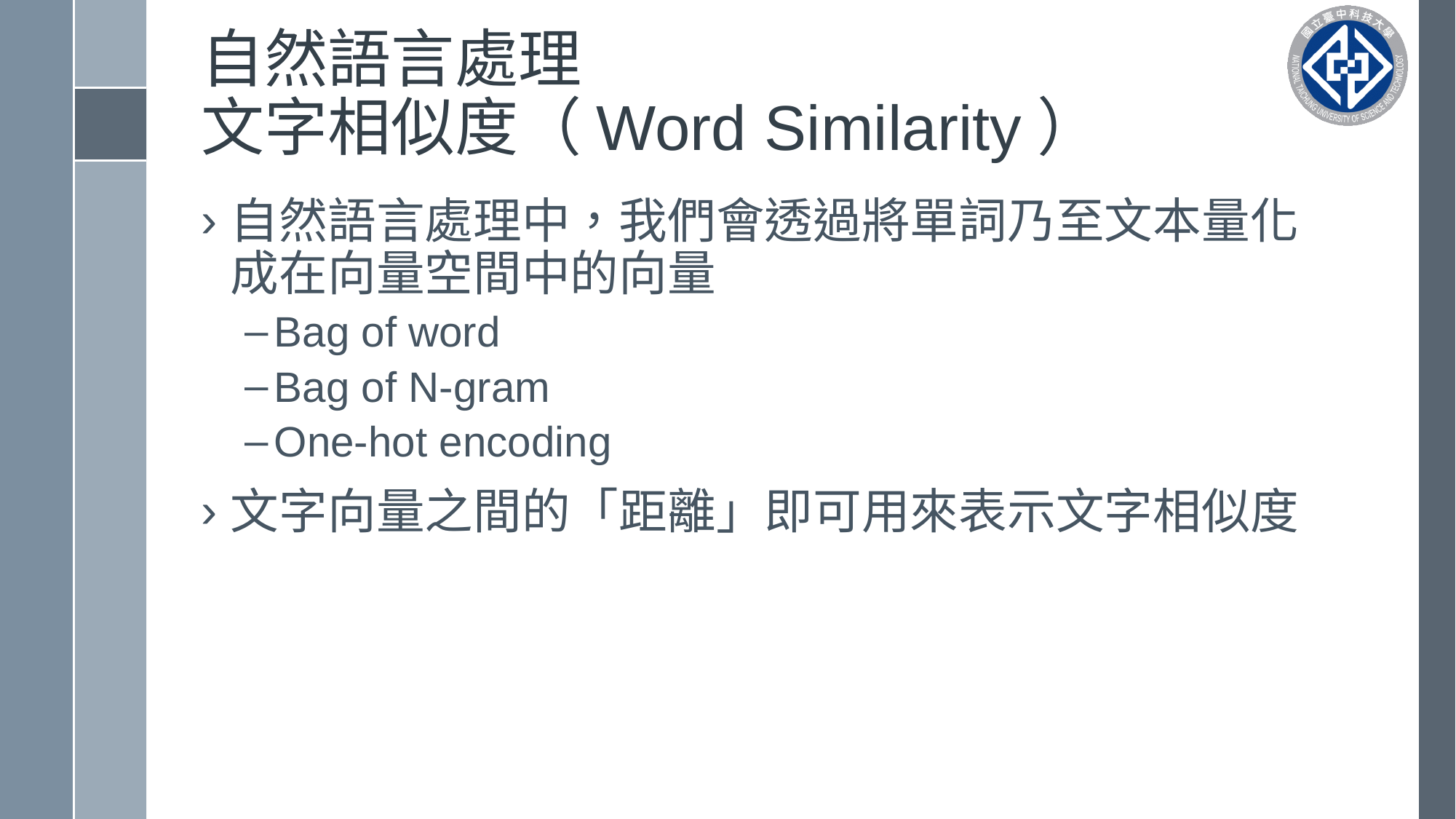

# 自然語言處理 文字相似度（Word Similarity）
自然語言處理中，我們會透過將單詞乃至文本量化成在向量空間中的向量
Bag of word
Bag of N-gram
One-hot encoding
文字向量之間的「距離」即可用來表示文字相似度